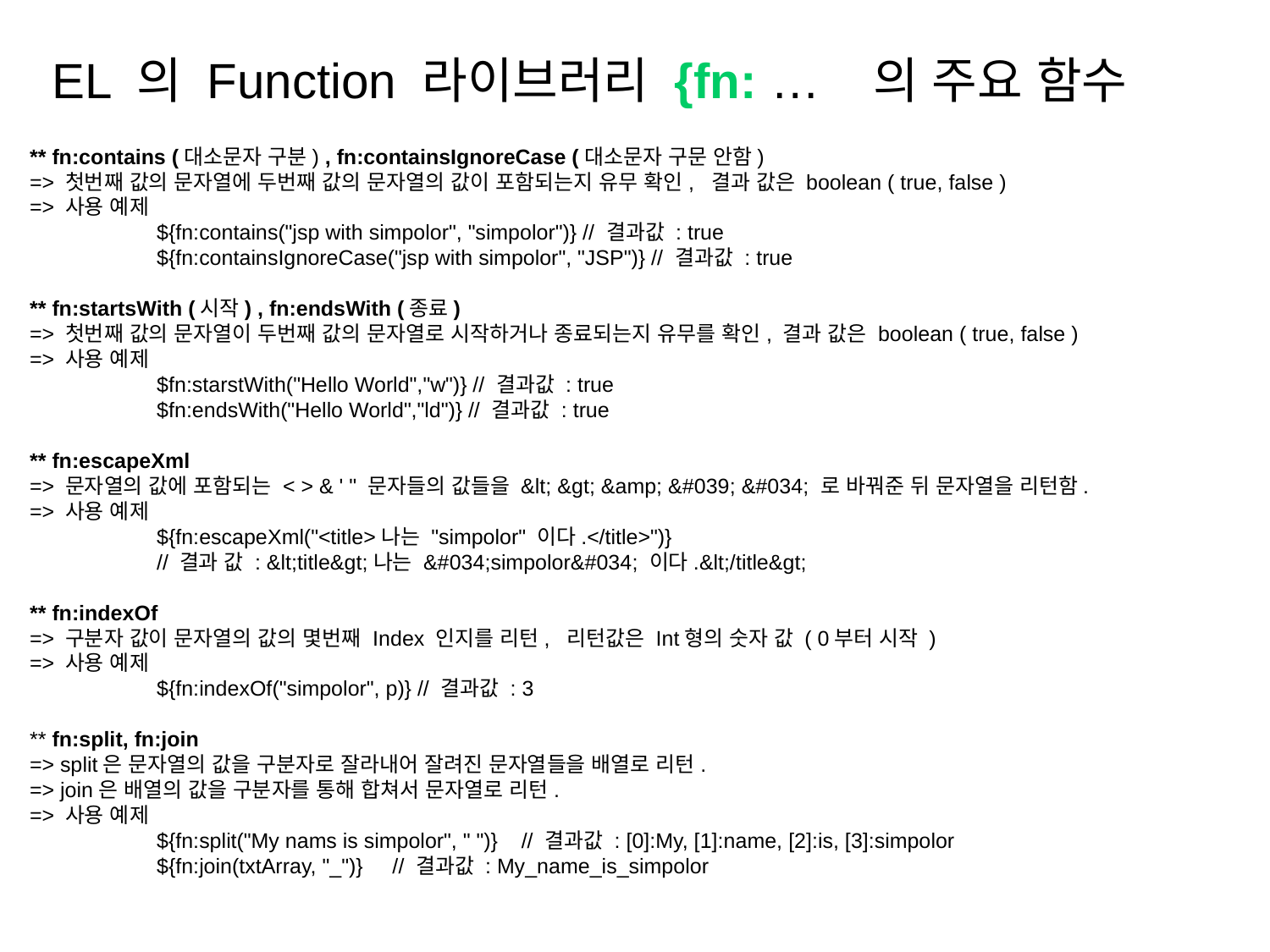

# EL 의 Function 라이브러리 {fn: …   의 주요 함수
** fn:contains (대소문자 구분) , fn:containsIgnoreCase (대소문자 구문 안함)
=> 첫번째 값의 문자열에 두번째 값의 문자열의 값이 포함되는지 유무 확인,  결과 값은 boolean ( true, false )
=> 사용 예제
	${fn:contains("jsp with simpolor", "simpolor")} // 결과값 : true
	${fn:containsIgnoreCase("jsp with simpolor", "JSP")} // 결과값 : true

** fn:startsWith (시작) , fn:endsWith (종료)
=> 첫번째 값의 문자열이 두번째 값의 문자열로 시작하거나 종료되는지 유무를 확인, 결과 값은 boolean ( true, false )
=> 사용 예제
	$fn:starstWith("Hello World","w")} // 결과값 : true
	$fn:endsWith("Hello World","ld")} // 결과값 : true

** fn:escapeXml
=> 문자열의 값에 포함되는 < > & ' " 문자들의 값들을 &lt; &gt; &amp; &#039; &#034; 로 바꿔준 뒤 문자열을 리턴함.
=> 사용 예제
	${fn:escapeXml("<title>나는 "simpolor" 이다.</title>")}
	// 결과 값 : &lt;title&gt;나는 &#034;simpolor&#034; 이다.&lt;/title&gt;

** fn:indexOf
=> 구분자 값이 문자열의 값의 몇번째 Index 인지를 리턴,  리턴값은 Int형의 숫자 값 ( 0부터 시작 )
=> 사용 예제
	${fn:indexOf("simpolor", p)} // 결과값 : 3

** fn:split, fn:join
=> split은 문자열의 값을 구분자로 잘라내어 잘려진 문자열들을 배열로 리턴.
=> join은 배열의 값을 구분자를 통해 합쳐서 문자열로 리턴.
=> 사용 예제
	${fn:split("My nams is simpolor", " ")}    // 결과값 : [0]:My, [1]:name, [2]:is, [3]:simpolor
	${fn:join(txtArray, "_")}     // 결과값 : My_name_is_simpolor